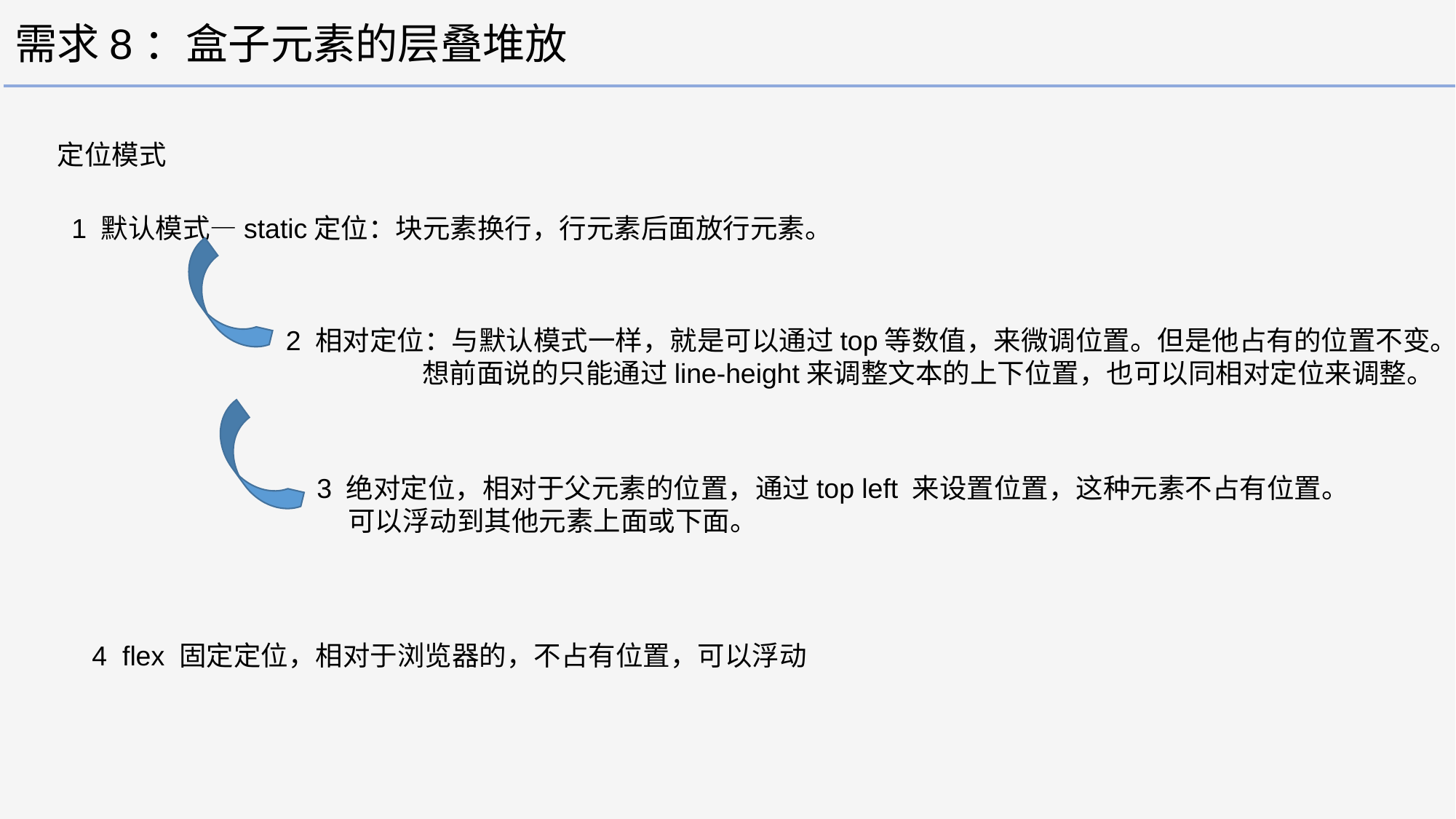

需求8：盒子元素的层叠堆放
定位模式
1 默认模式—static定位：块元素换行，行元素后面放行元素。

2 相对定位：与默认模式一样，就是可以通过top等数值，来微调位置。但是他占有的位置不变。
                     想前面说的只能通过line-height来调整文本的上下位置，也可以同相对定位来调整。

3 绝对定位，相对于父元素的位置，通过top left 来设置位置，这种元素不占有位置。
    可以浮动到其他元素上面或下面。
4  flex 固定定位，相对于浏览器的，不占有位置，可以浮动